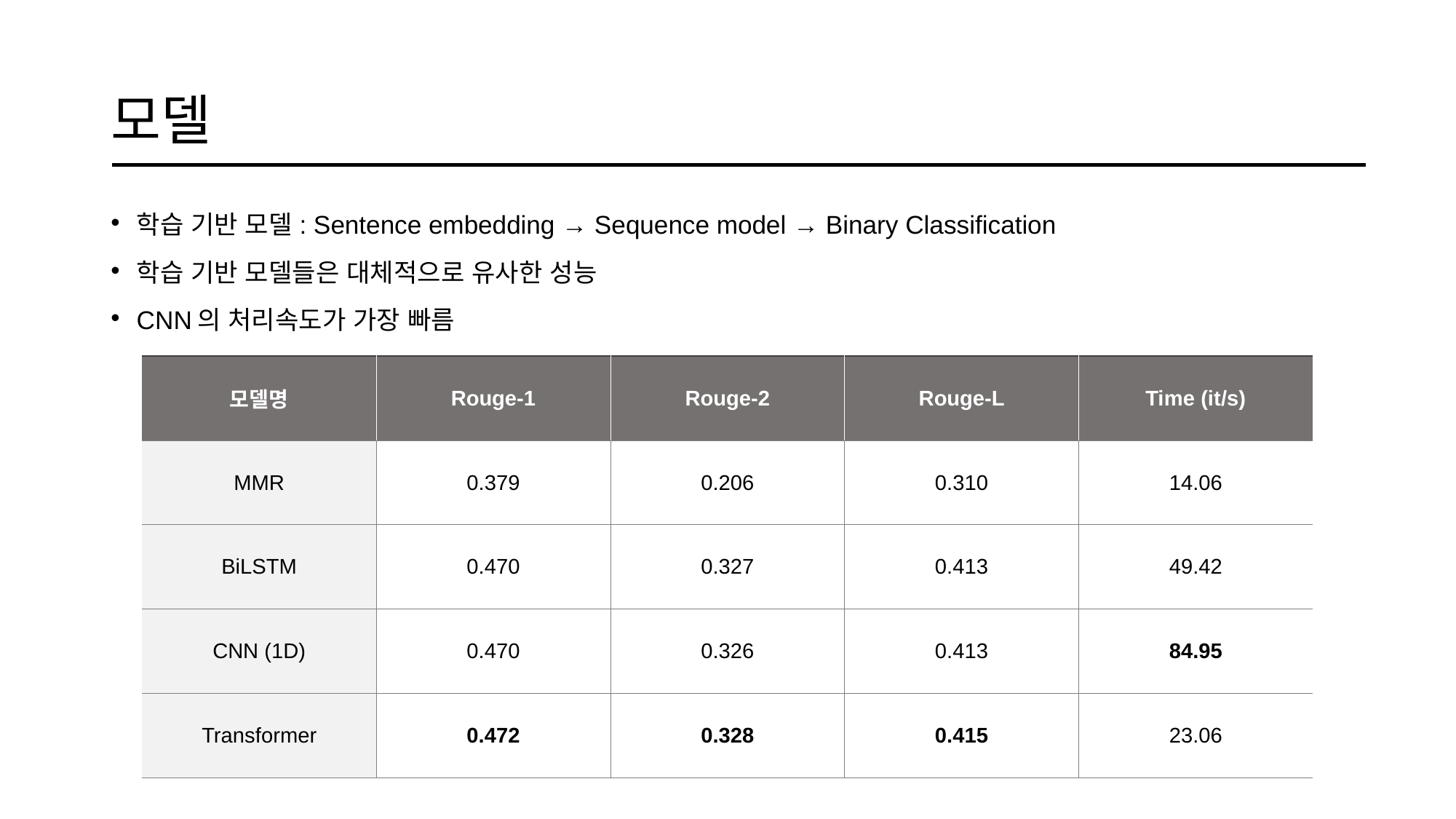

# 모델
학습 기반 모델: Sentence embedding → Sequence model → Binary Classification
학습 기반 모델들은 대체적으로 유사한 성능
CNN의 처리속도가 가장 빠름
| 모델명 | Rouge-1 | Rouge-2 | Rouge-L | Time (it/s) |
| --- | --- | --- | --- | --- |
| MMR | 0.379 | 0.206 | 0.310 | 14.06 |
| BiLSTM | 0.470 | 0.327 | 0.413 | 49.42 |
| CNN (1D) | 0.470 | 0.326 | 0.413 | 84.95 |
| Transformer | 0.472 | 0.328 | 0.415 | 23.06 |